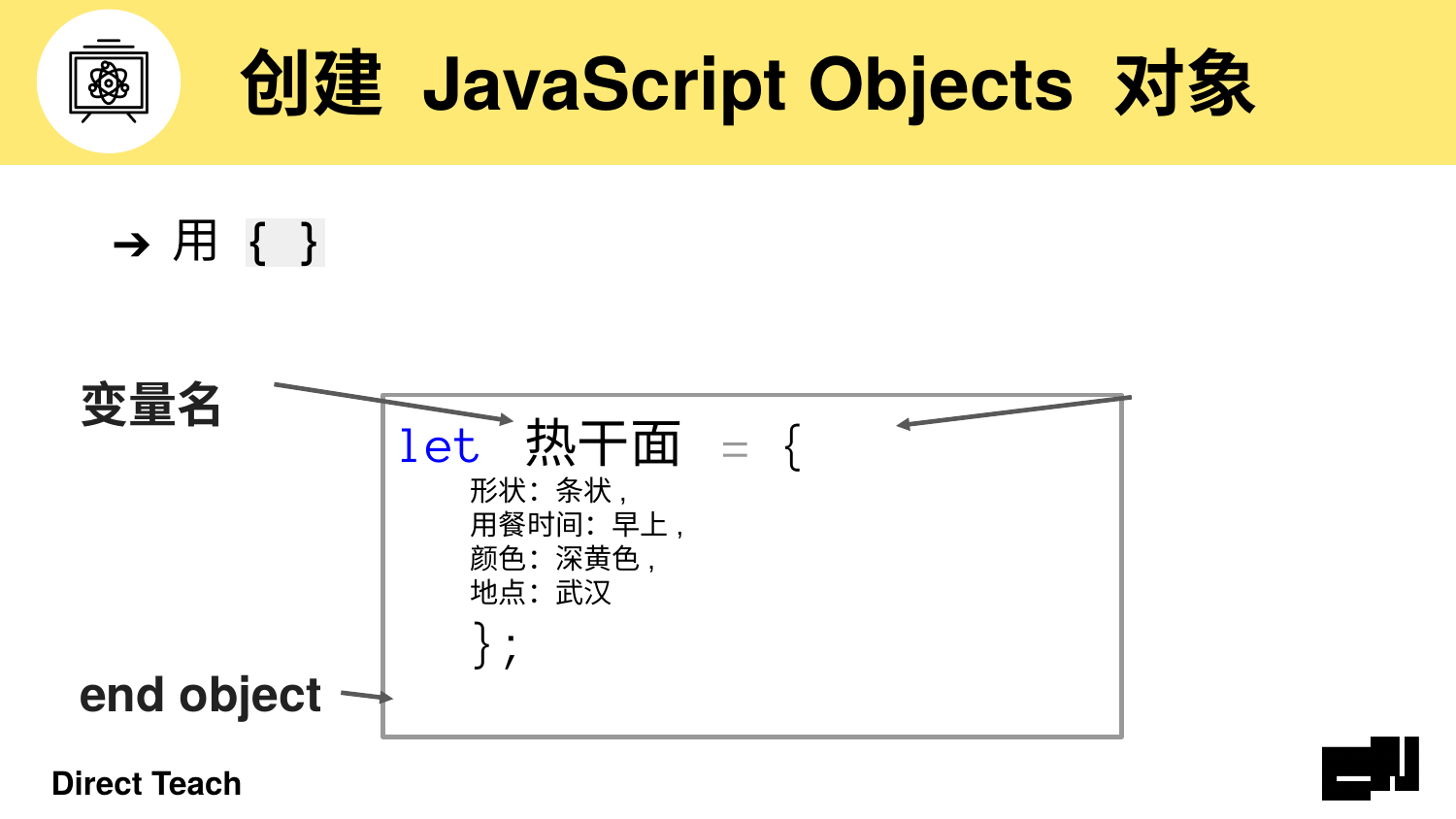

# 创建 JavaScript Objects 对象
用 { }
变量名

let 热干面 = {
形状：条状,
用餐时间：早上,
颜色：深黄色,
地点：武汉
};
end object